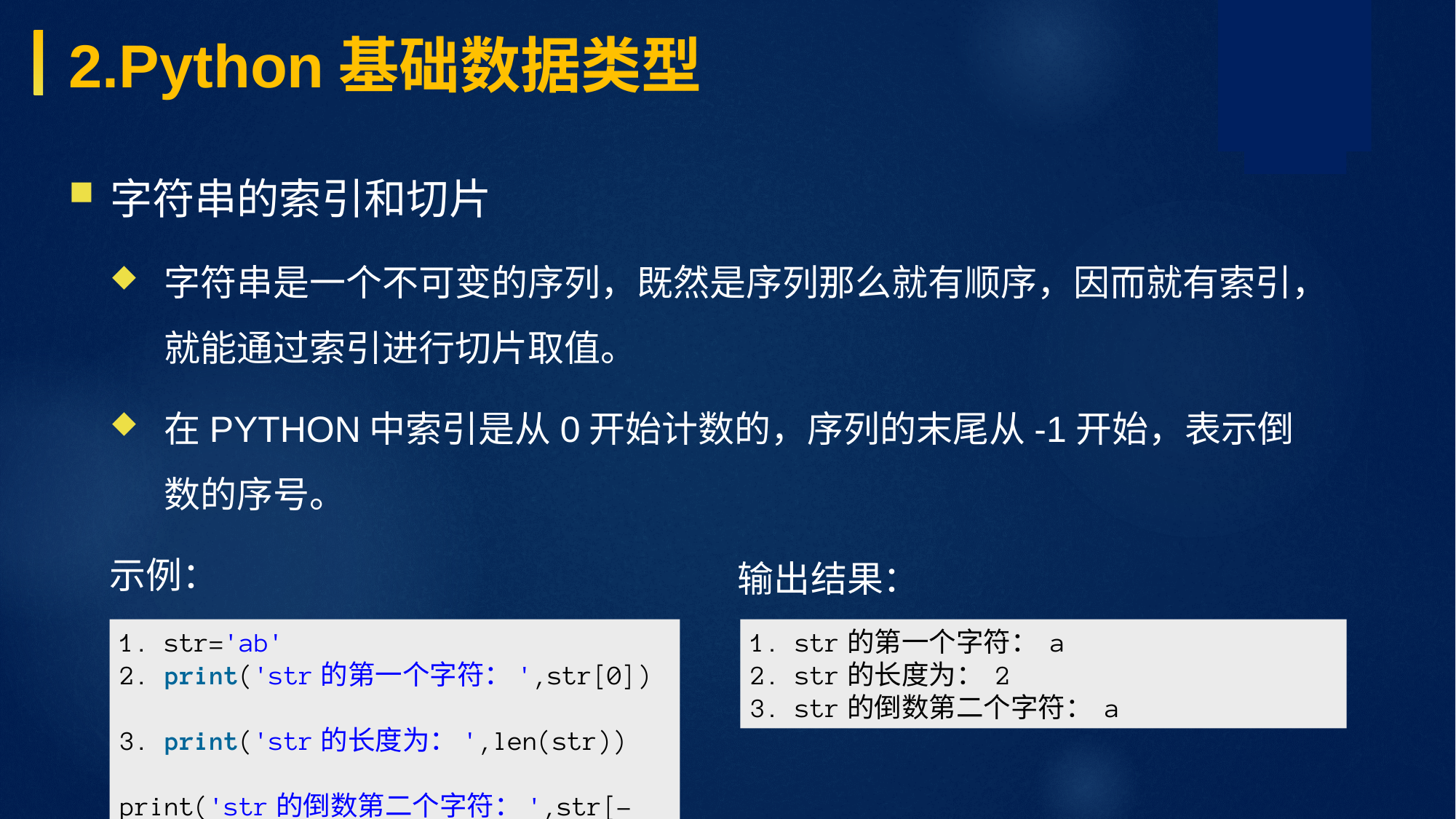

2.Python基础数据类型
字符串的索引和切片
字符串是一个不可变的序列，既然是序列那么就有顺序，因而就有索引，就能通过索引进行切片取值。
在Python中索引是从0开始计数的，序列的末尾从-1开始，表示倒数的序号。
示例：
输出结果：
1. str='ab'    2. print('str的第一个字符：',str[0])    3. print('str的长度为：',len(str))    print('str的倒数第二个字符：',str[-2])
1. str的第一个字符： a    2. str的长度为： 2    3. str的倒数第二个字符： a